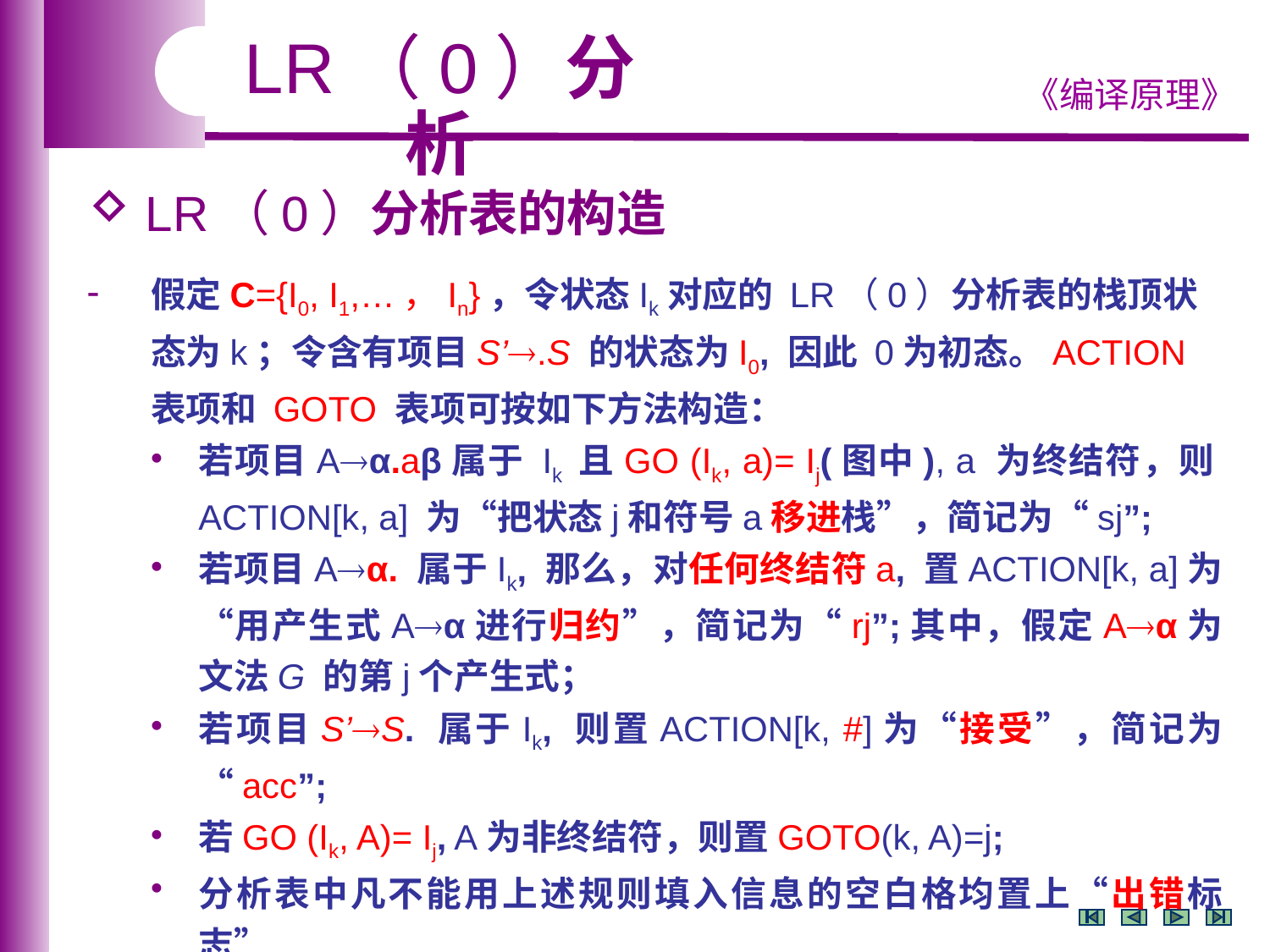

LR（0）分析
 LR（0）分析表的构造

假定C={I0, I1,…，In}，令状态Ik对应的 LR（0）分析表的栈顶状态为k；令含有项目S’→.S 的状态为I0, 因此 0为初态。ACTION 表项和 GOTO 表项可按如下方法构造：
若项目A→α.aβ属于 Ik 且GO (Ik, a)= Ij(图中), a 为终结符，则ACTION[k, a] 为“把状态j和符号a移进栈”，简记为“sj”;
若项目A→α. 属于Ik, 那么，对任何终结符a, 置ACTION[k, a]为“用产生式A→α进行归约”，简记为“rj”;其中，假定A→α为文法G 的第j个产生式；
若项目S’→S. 属于Ik, 则置ACTION[k, #]为“接受”，简记为“acc”;
若GO (Ik, A)= Ij, A为非终结符，则置GOTO(k, A)=j;
分析表中凡不能用上述规则填入信息的空白格均置上“出错标志”